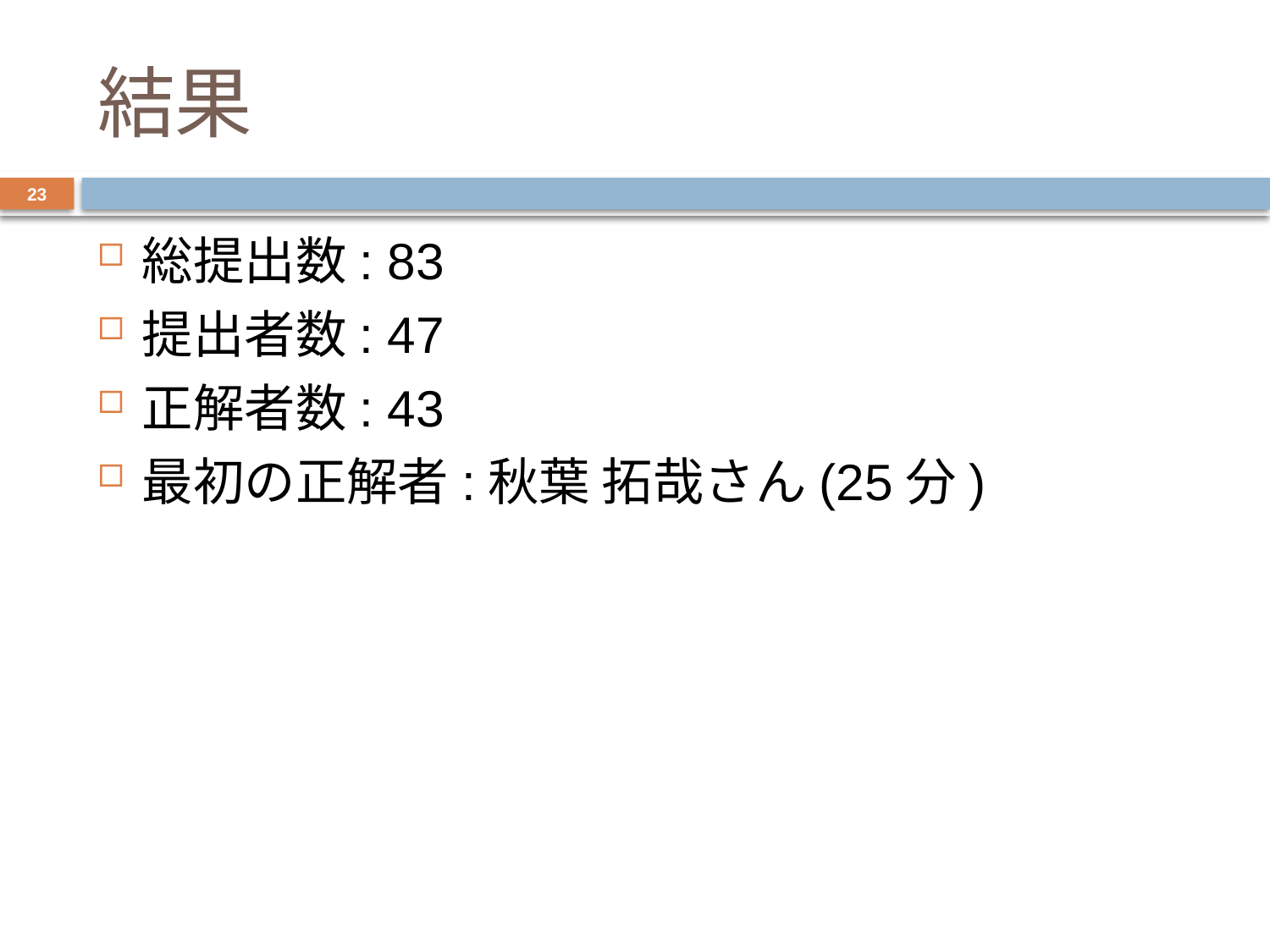

# 結果
23
総提出数: 83
提出者数: 47
正解者数: 43
最初の正解者:秋葉 拓哉さん(25分)